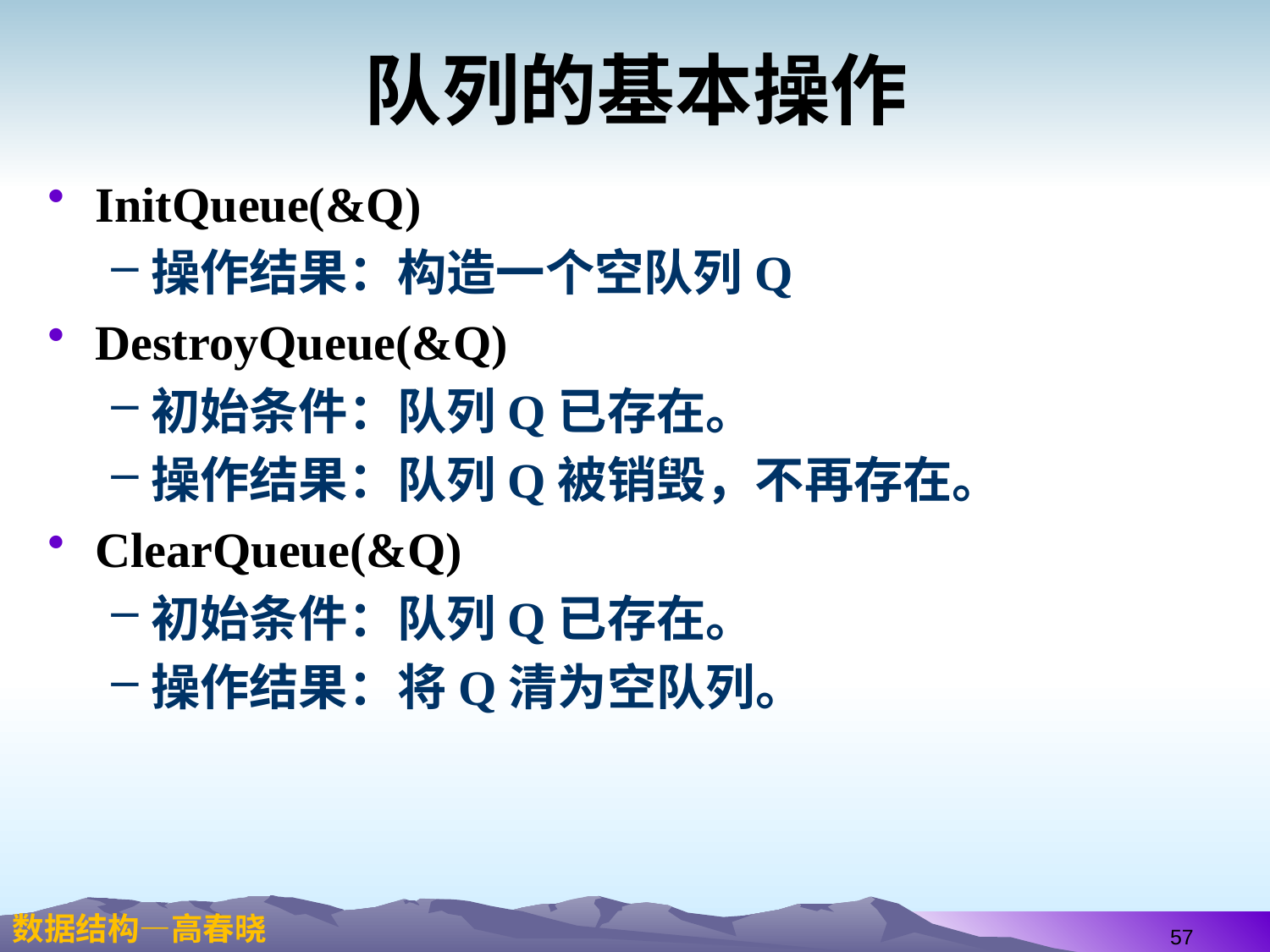

# 队列的基本操作
InitQueue(&Q)
操作结果：构造一个空队列Q
DestroyQueue(&Q)
初始条件：队列Q已存在。
操作结果：队列Q被销毁，不再存在。
ClearQueue(&Q)
初始条件：队列Q已存在。
操作结果：将Q清为空队列。
57